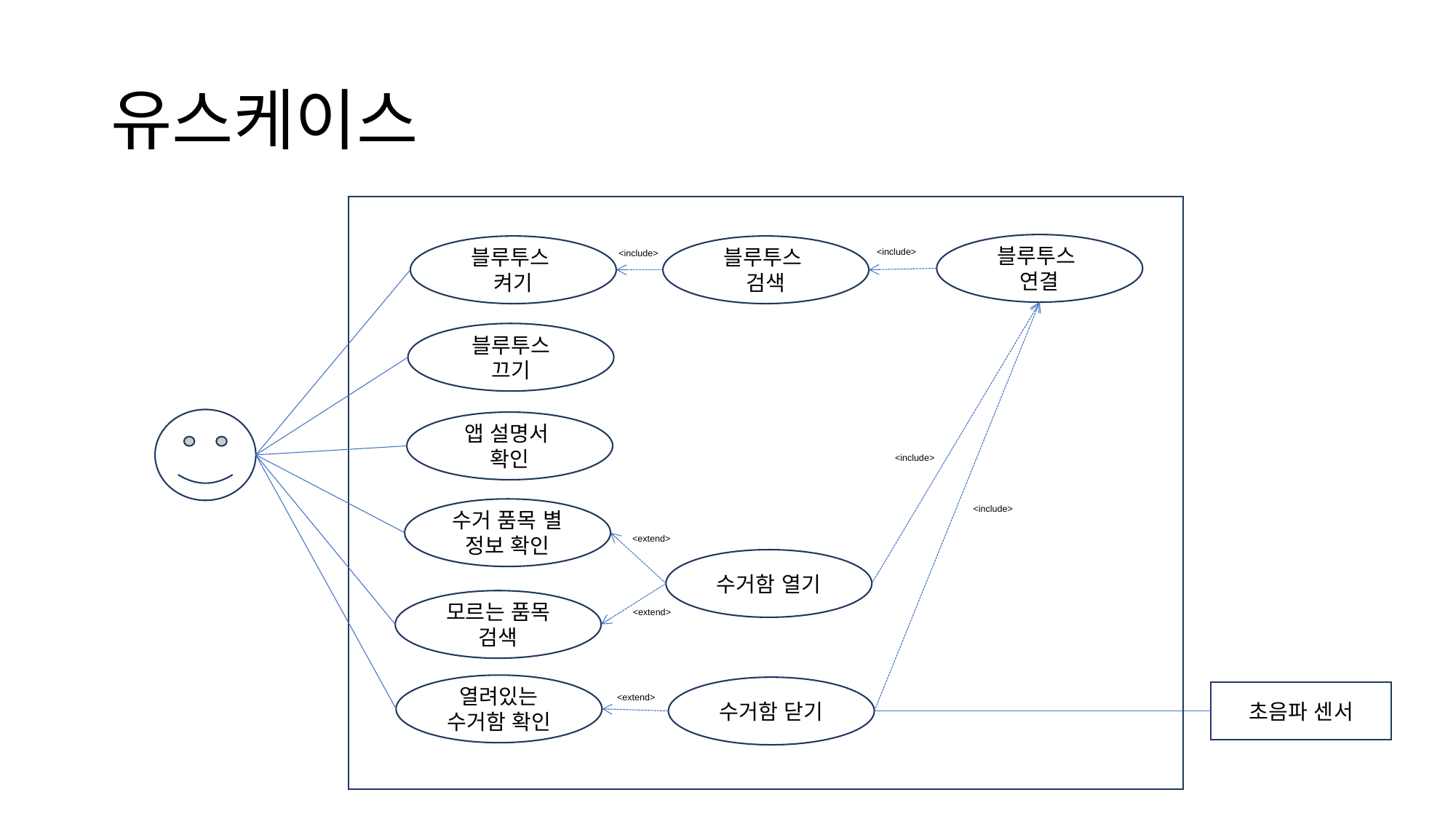

# 유스케이스

블루투스
연결
블루투스
검색
블루투스
켜기
<include>
<include>
블루투스
끄기

앱 설명서
확인
<include>
<include>
수거 품목 별 정보 확인
<extend>
수거함 열기
모르는 품목 검색
<extend>
열려있는
수거함 확인
수거함 닫기
초음파 센서
<extend>